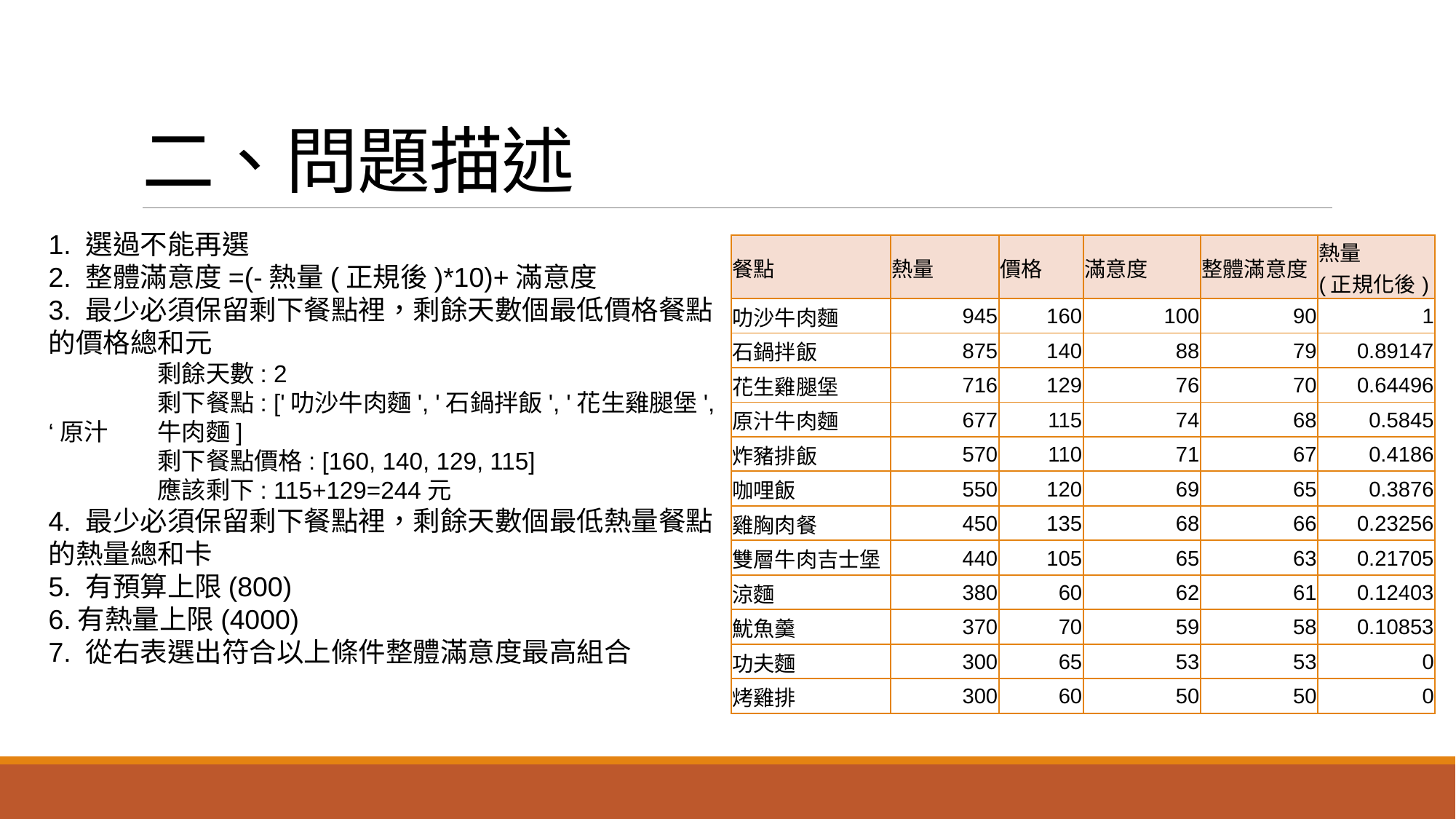

# 二、問題描述
1. 選過不能再選
2. 整體滿意度=(-熱量(正規後)*10)+滿意度
3. 最少必須保留剩下餐點裡，剩餘天數個最低價格餐點的價格總和元
	剩餘天數: 2
	剩下餐點: ['叻沙牛肉麵', '石鍋拌飯', '花生雞腿堡', ‘原汁	牛肉麵]
	剩下餐點價格: [160, 140, 129, 115]
	應該剩下: 115+129=244元
4. 最少必須保留剩下餐點裡，剩餘天數個最低熱量餐點的熱量總和卡
5. 有預算上限(800)
6.有熱量上限(4000)
7. 從右表選出符合以上條件整體滿意度最高組合
| 餐點 | 熱量 | 價格 | 滿意度 | 整體滿意度 | 熱量 (正規化後) |
| --- | --- | --- | --- | --- | --- |
| 叻沙牛肉麵 | 945 | 160 | 100 | 90 | 1 |
| 石鍋拌飯 | 875 | 140 | 88 | 79 | 0.89147 |
| 花生雞腿堡 | 716 | 129 | 76 | 70 | 0.64496 |
| 原汁牛肉麵 | 677 | 115 | 74 | 68 | 0.5845 |
| 炸豬排飯 | 570 | 110 | 71 | 67 | 0.4186 |
| 咖哩飯 | 550 | 120 | 69 | 65 | 0.3876 |
| 雞胸肉餐 | 450 | 135 | 68 | 66 | 0.23256 |
| 雙層牛肉吉士堡 | 440 | 105 | 65 | 63 | 0.21705 |
| 涼麵 | 380 | 60 | 62 | 61 | 0.12403 |
| 魷魚羹 | 370 | 70 | 59 | 58 | 0.10853 |
| 功夫麵 | 300 | 65 | 53 | 53 | 0 |
| 烤雞排 | 300 | 60 | 50 | 50 | 0 |